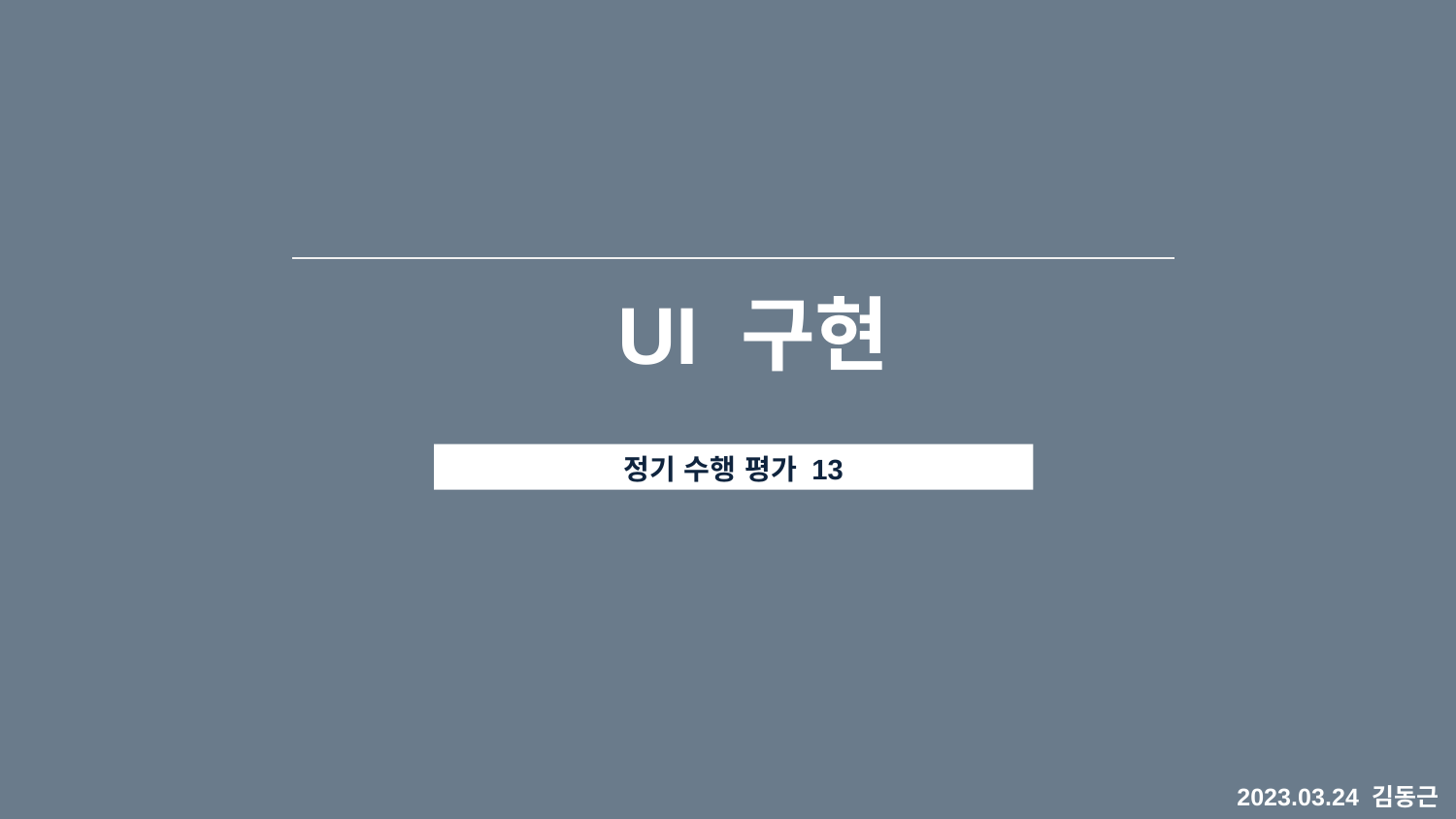

UI 구현
정기 수행 평가 13
2023.03.24 김동근